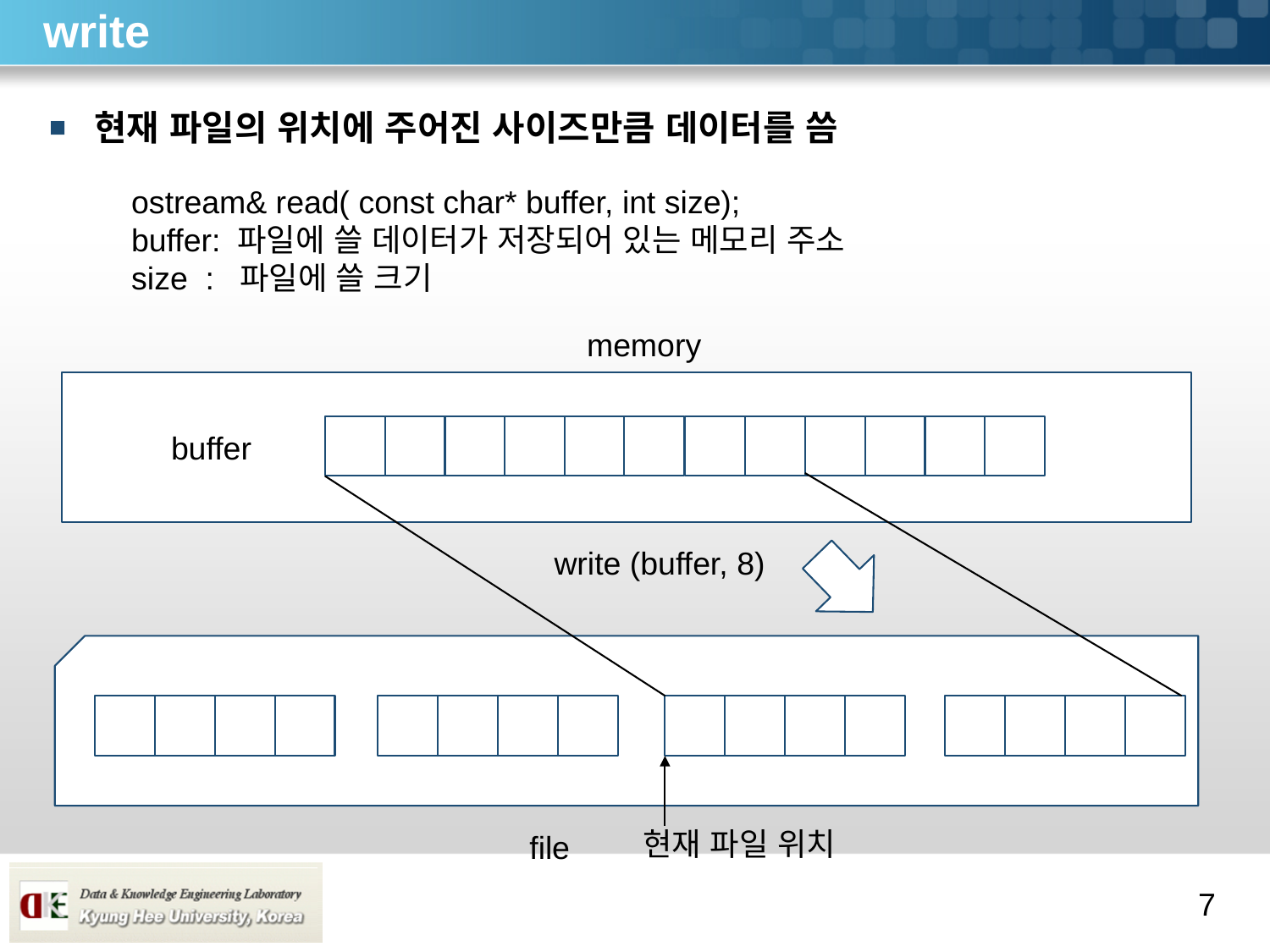

# write
현재 파일의 위치에 주어진 사이즈만큼 데이터를 씀

ostream& read( const char* buffer, int size);
buffer: 파일에 쓸 데이터가 저장되어 있는 메모리 주소
size  :  파일에 쓸 크기
memory

buffer
write (buffer, 8)

현재 파일 위치
file